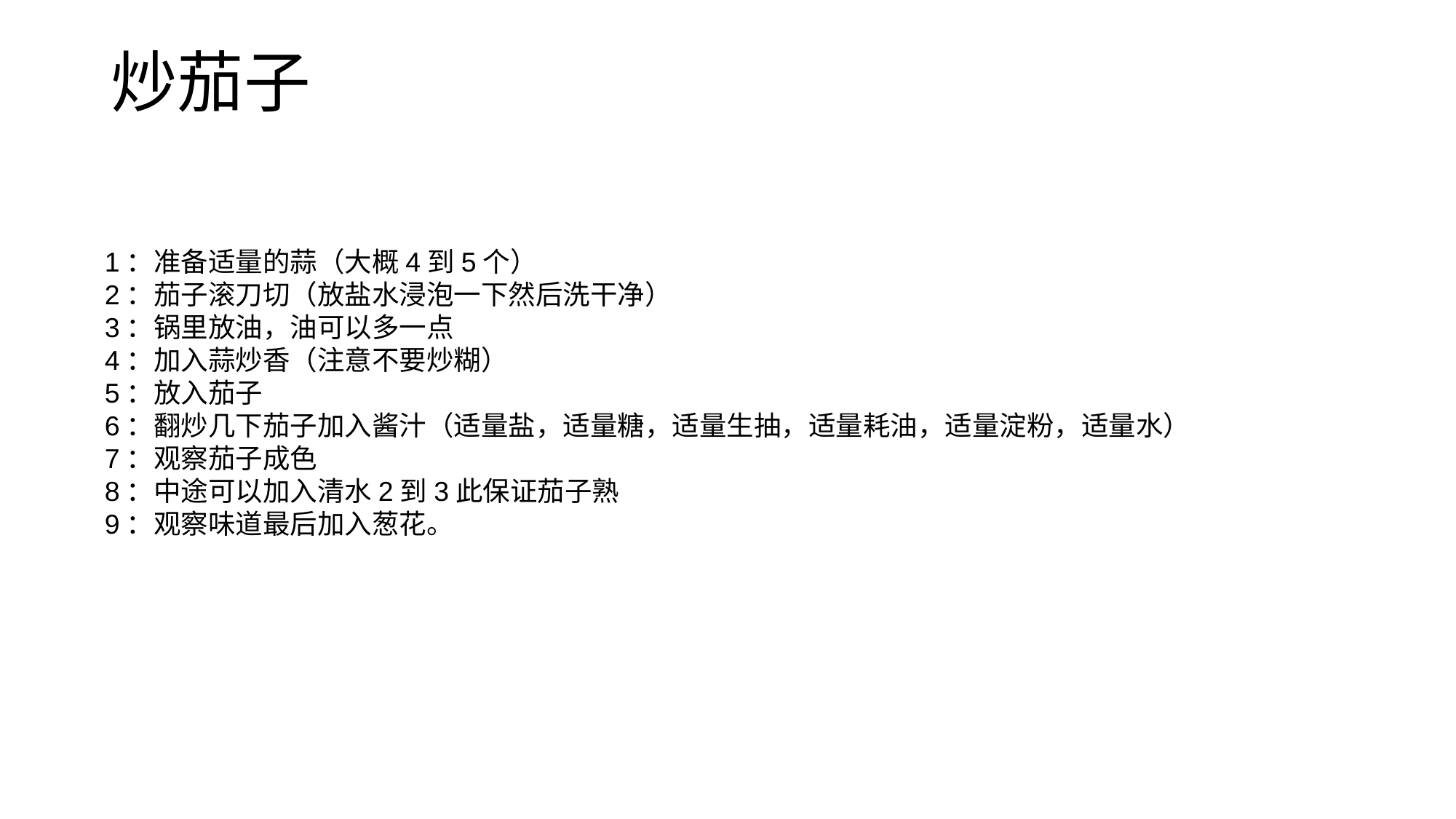

炒茄子
1：准备适量的蒜（大概4到5个）
2：茄子滚刀切（放盐水浸泡一下然后洗干净）
3：锅里放油，油可以多一点
4：加入蒜炒香（注意不要炒糊）
5：放入茄子
6：翻炒几下茄子加入酱汁（适量盐，适量糖，适量生抽，适量耗油，适量淀粉，适量水）
7：观察茄子成色
8：中途可以加入清水2到3此保证茄子熟
9：观察味道最后加入葱花。